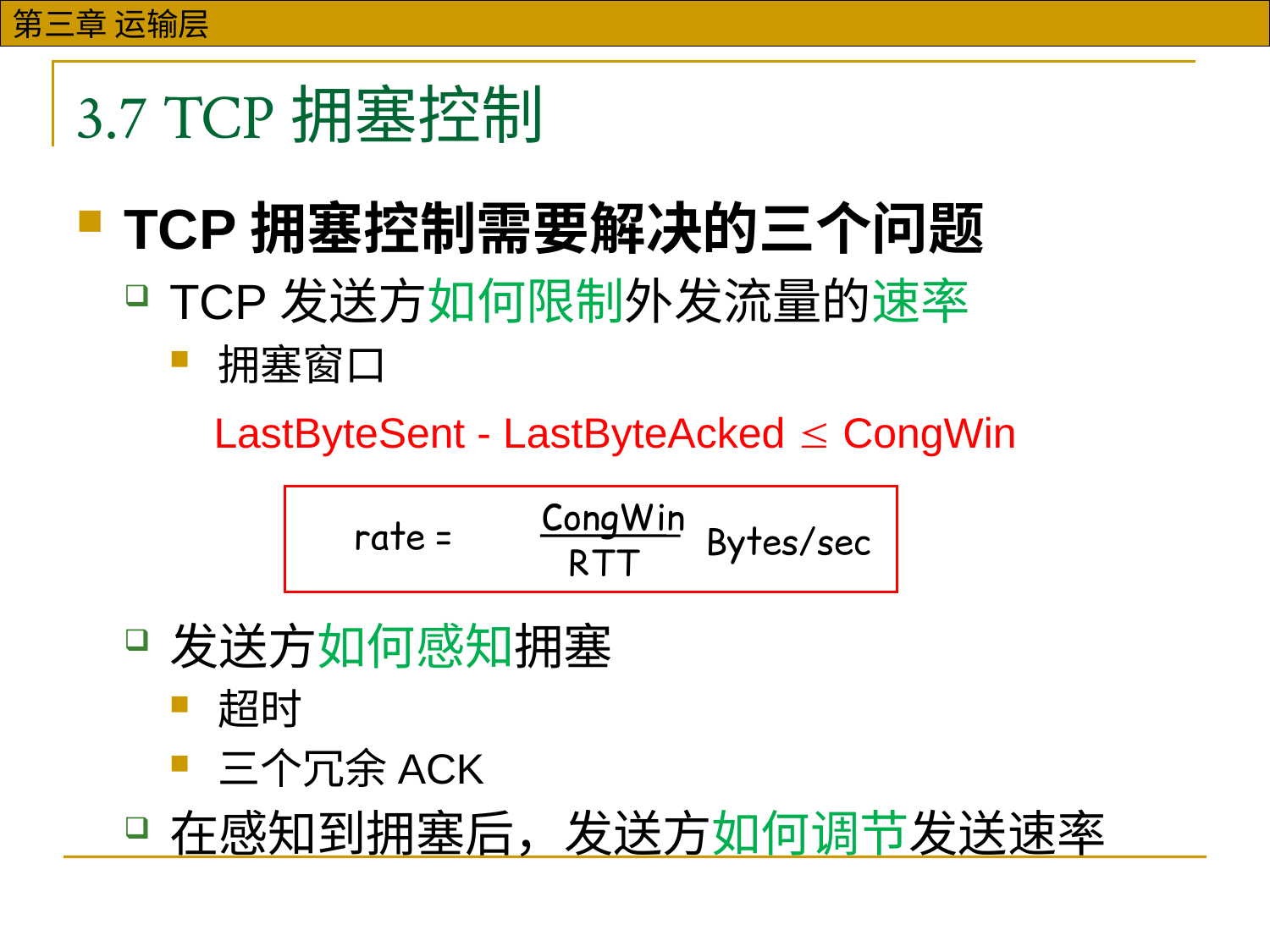

# 3.7 TCP拥塞控制
TCP拥塞控制需要解决的三个问题
TCP发送方如何限制外发流量的速率
拥塞窗口
          LastByteSent - LastByteAcked ≤ CongWin

发送方如何感知拥塞
超时
三个冗余ACK
在感知到拥塞后，发送方如何调节发送速率

CongWin
rate =
Bytes/sec
RTT

111